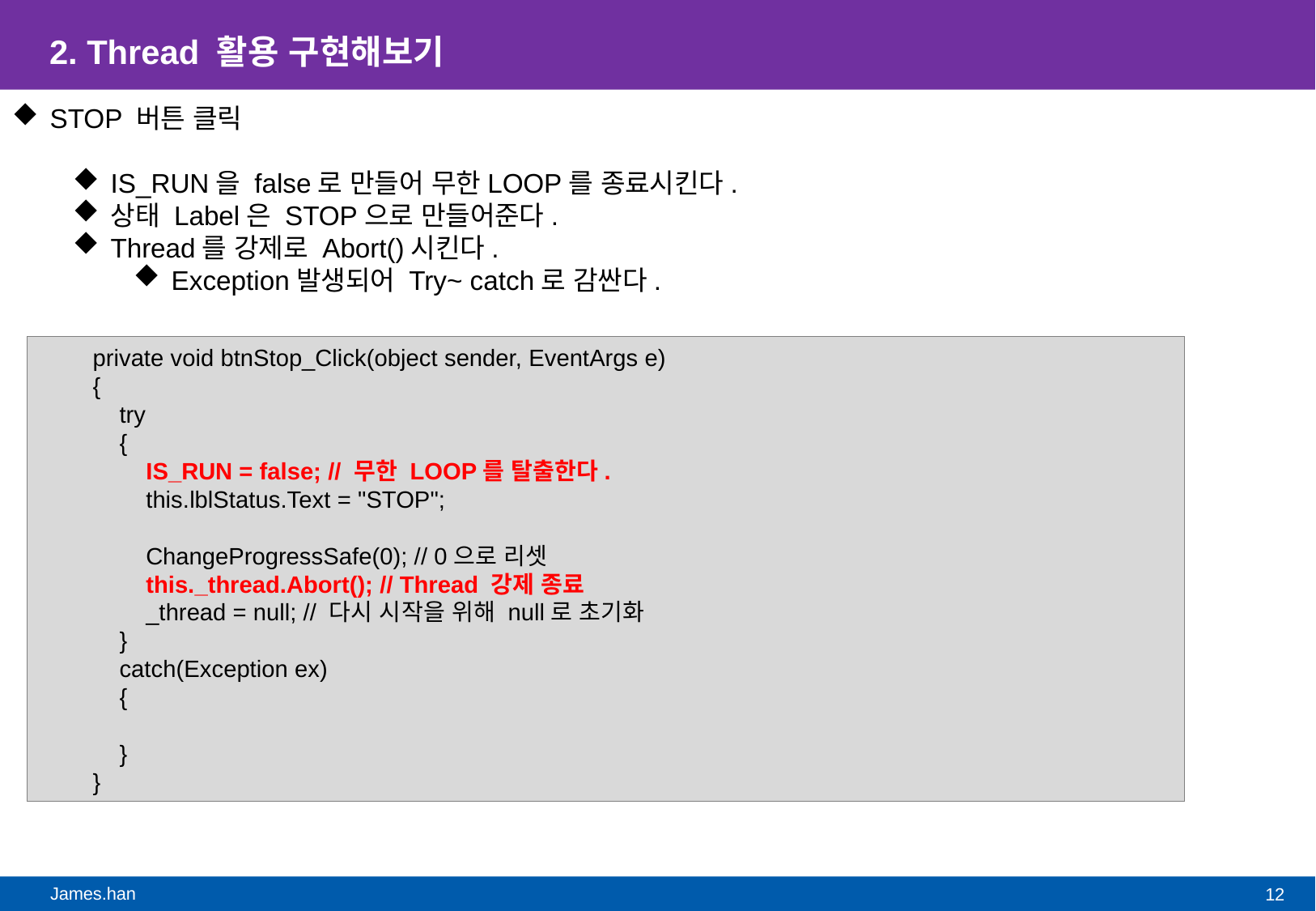

# 2. Thread 활용 구현해보기
STOP 버튼 클릭

IS_RUN을 false로 만들어 무한LOOP를 종료시킨다.
상태 Label은 STOP으로 만들어준다.
Thread를 강제로 Abort()시킨다.
Exception발생되어 Try~ catch로 감싼다.

ChangeProgressSafe함수는 Thread Safe를 처리한다.

        private void btnStop_Click(object sender, EventArgs e)
        {
            try
            {
                IS_RUN = false; // 무한 LOOP를 탈출한다.
                this.lblStatus.Text = "STOP";

                ChangeProgressSafe(0); // 0으로 리셋
                this._thread.Abort(); // Thread 강제 종료
                _thread = null; // 다시 시작을 위해 null로 초기화
            }
            catch(Exception ex)
            {

            }
        }
12